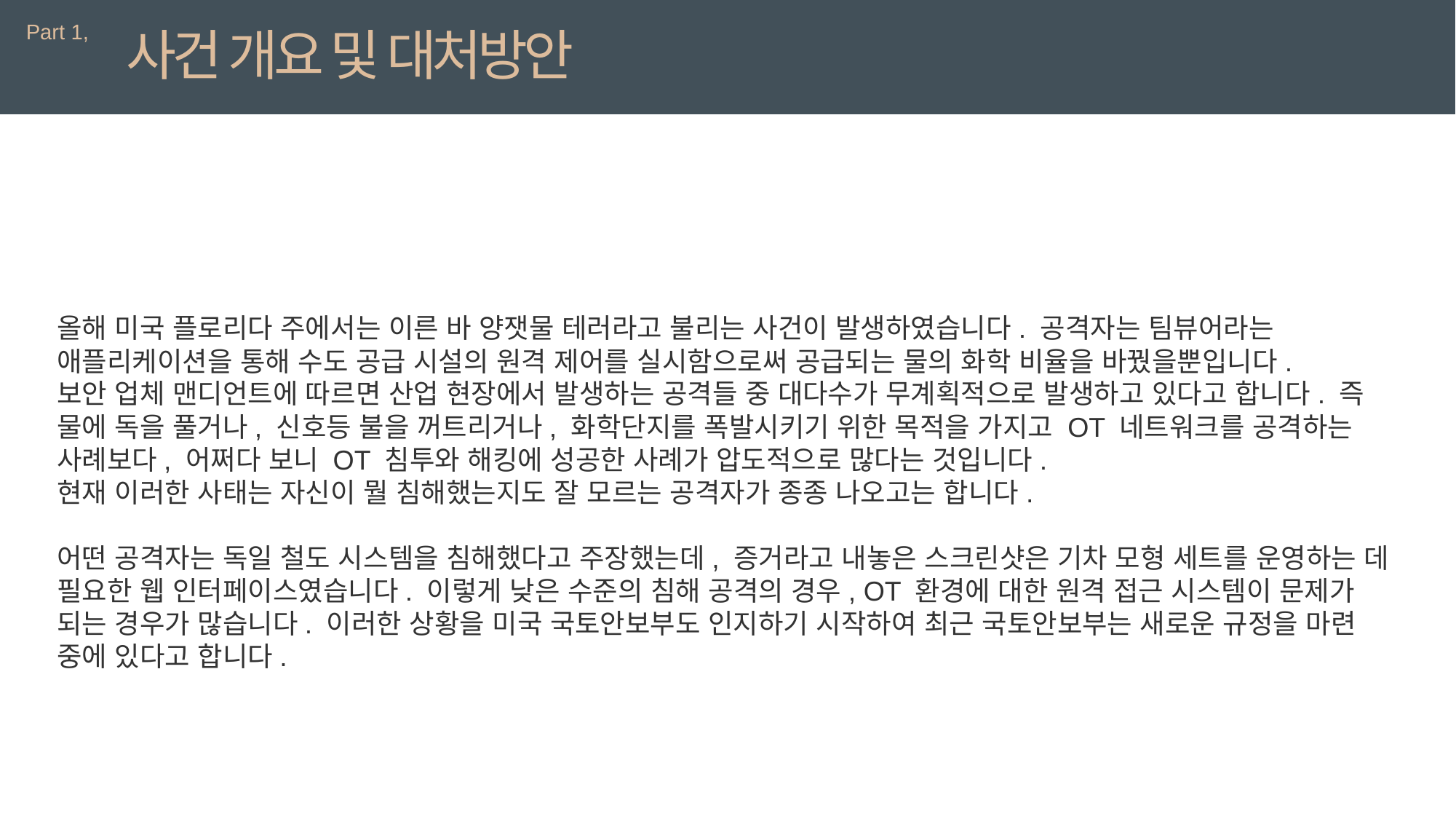

Part 1,
사건 개요 및 대처방안
올해 미국 플로리다 주에서는 이른 바 양잿물 테러라고 불리는 사건이 발생하였습니다. 공격자는 팀뷰어라는 애플리케이션을 통해 수도 공급 시설의 원격 제어를 실시함으로써 공급되는 물의 화학 비율을 바꿨을뿐입니다.
보안 업체 맨디언트에 따르면 산업 현장에서 발생하는 공격들 중 대다수가 무계획적으로 발생하고 있다고 합니다. 즉 물에 독을 풀거나, 신호등 불을 꺼트리거나, 화학단지를 폭발시키기 위한 목적을 가지고 OT 네트워크를 공격하는 사례보다, 어쩌다 보니 OT 침투와 해킹에 성공한 사례가 압도적으로 많다는 것입니다.
현재 이러한 사태는 자신이 뭘 침해했는지도 잘 모르는 공격자가 종종 나오고는 합니다.

어떤 공격자는 독일 철도 시스템을 침해했다고 주장했는데, 증거라고 내놓은 스크린샷은 기차 모형 세트를 운영하는 데 필요한 웹 인터페이스였습니다. 이렇게 낮은 수준의 침해 공격의 경우, OT 환경에 대한 원격 접근 시스템이 문제가 되는 경우가 많습니다. 이러한 상황을 미국 국토안보부도 인지하기 시작하여 최근 국토안보부는 새로운 규정을 마련 중에 있다고 합니다.